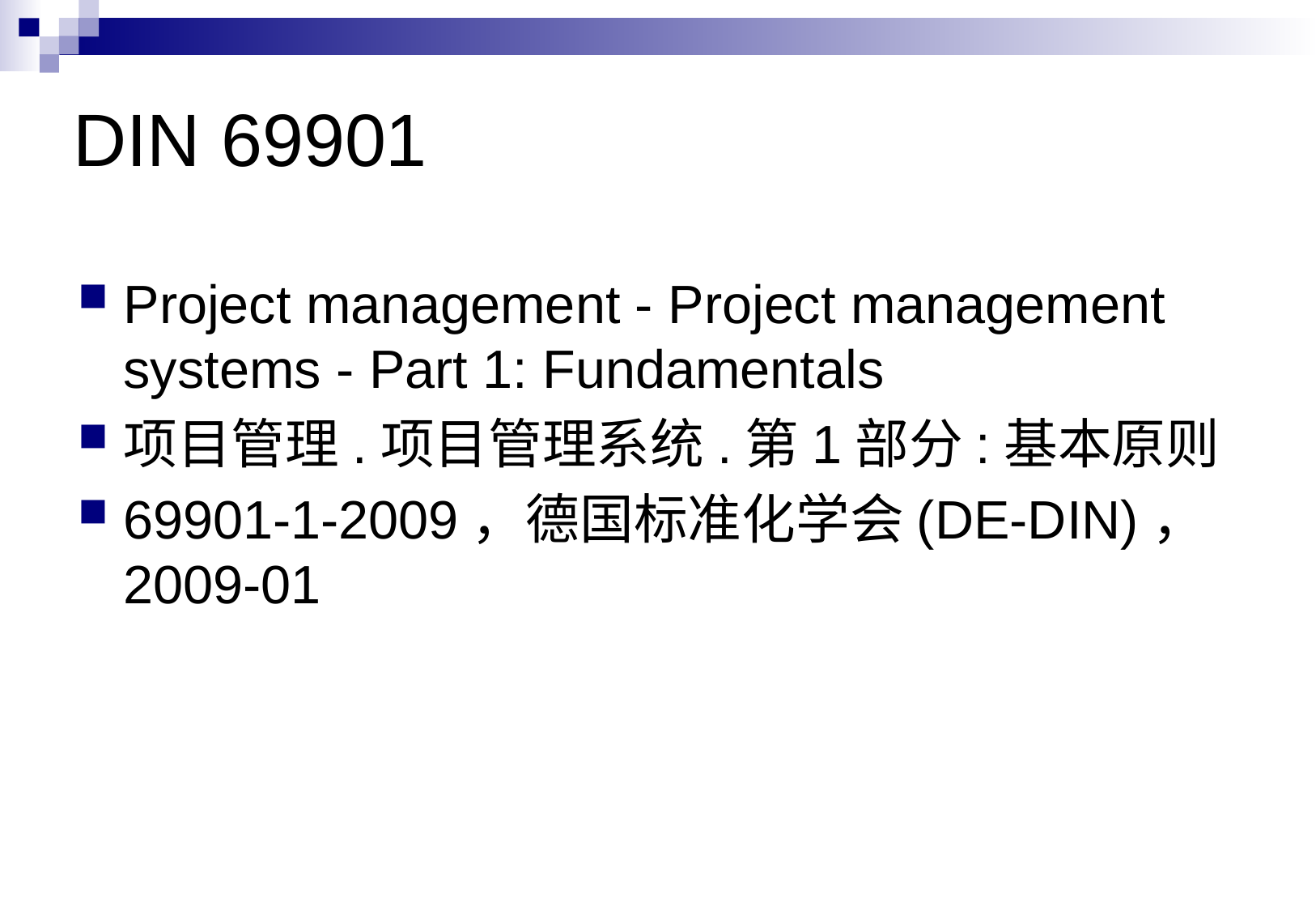

# DIN 69901
Project management - Project management systems - Part 1: Fundamentals
项目管理.项目管理系统.第1部分:基本原则
69901-1-2009，德国标准化学会(DE-DIN)，2009-01